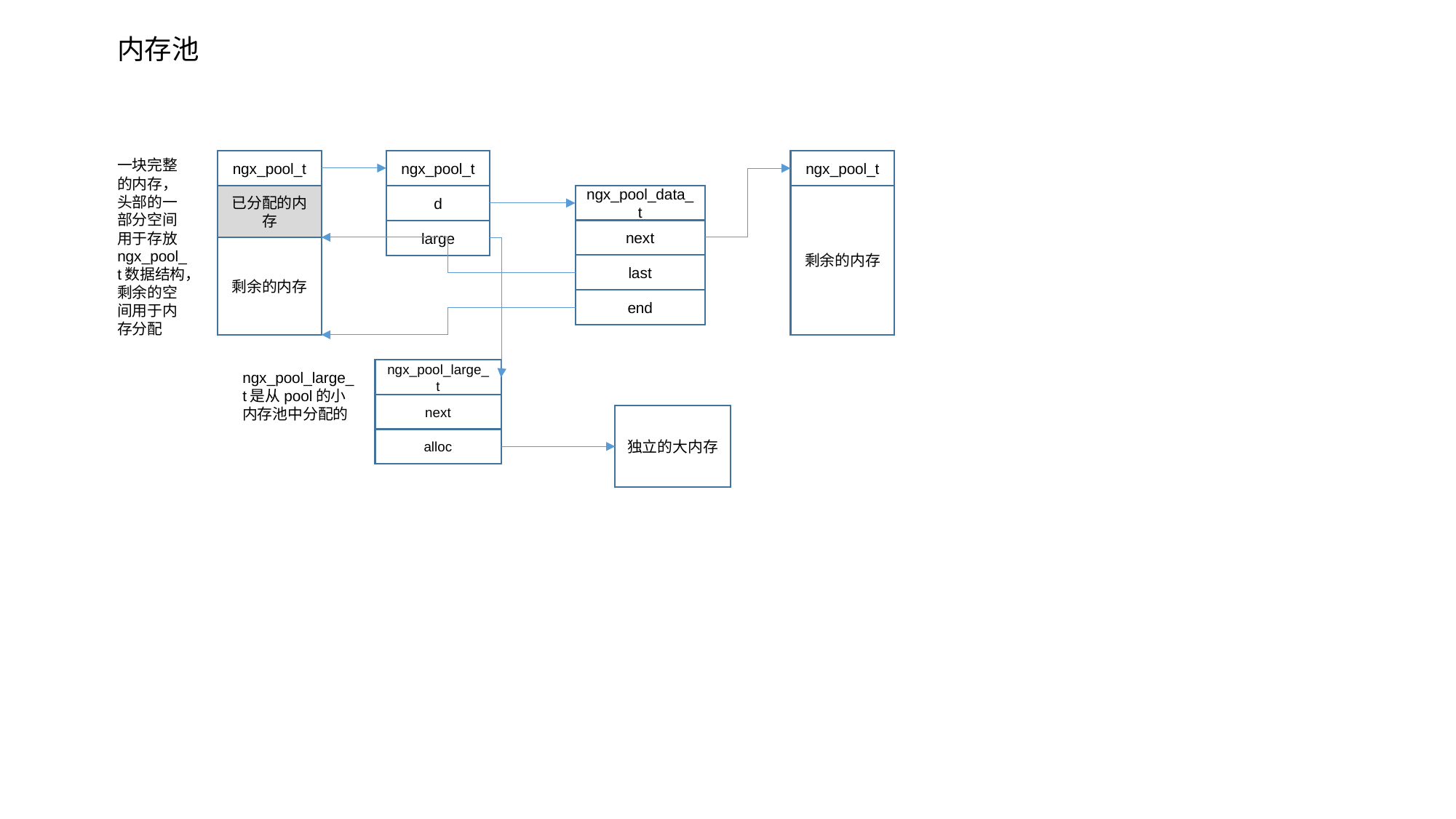

内存池
一块完整的内存，头部的一部分空间用于存放ngx_pool_t数据结构，剩余的空间用于内存分配
ngx_pool_t
ngx_pool_t
ngx_pool_t
ngx_pool_data_t
d
已分配的内存
剩余的内存
next
large
剩余的内存
last
end
ngx_pool_large_t
ngx_pool_large_t是从pool的小内存池中分配的
next
独立的大内存
alloc